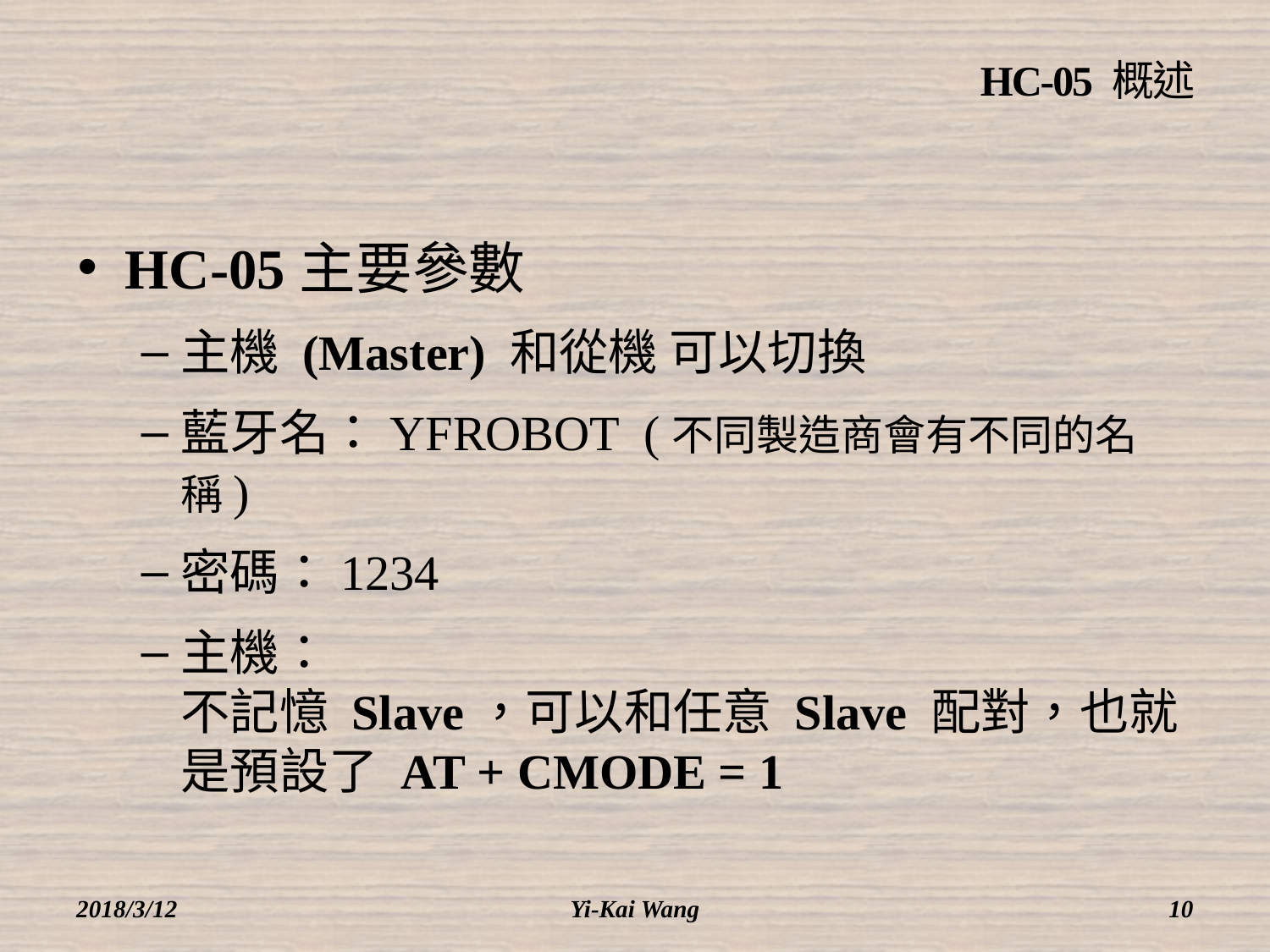

# HC-05 概述
HC-05主要參數
主機 (Master) 和從機 可以切換
藍牙名：YFROBOT  (不同製造商會有不同的名稱)
密碼：1234
主機：
不記憶 Slave，可以和任意 Slave 配對，也就是預設了 AT + CMODE = 1
2018/3/12
Yi-Kai Wang
10